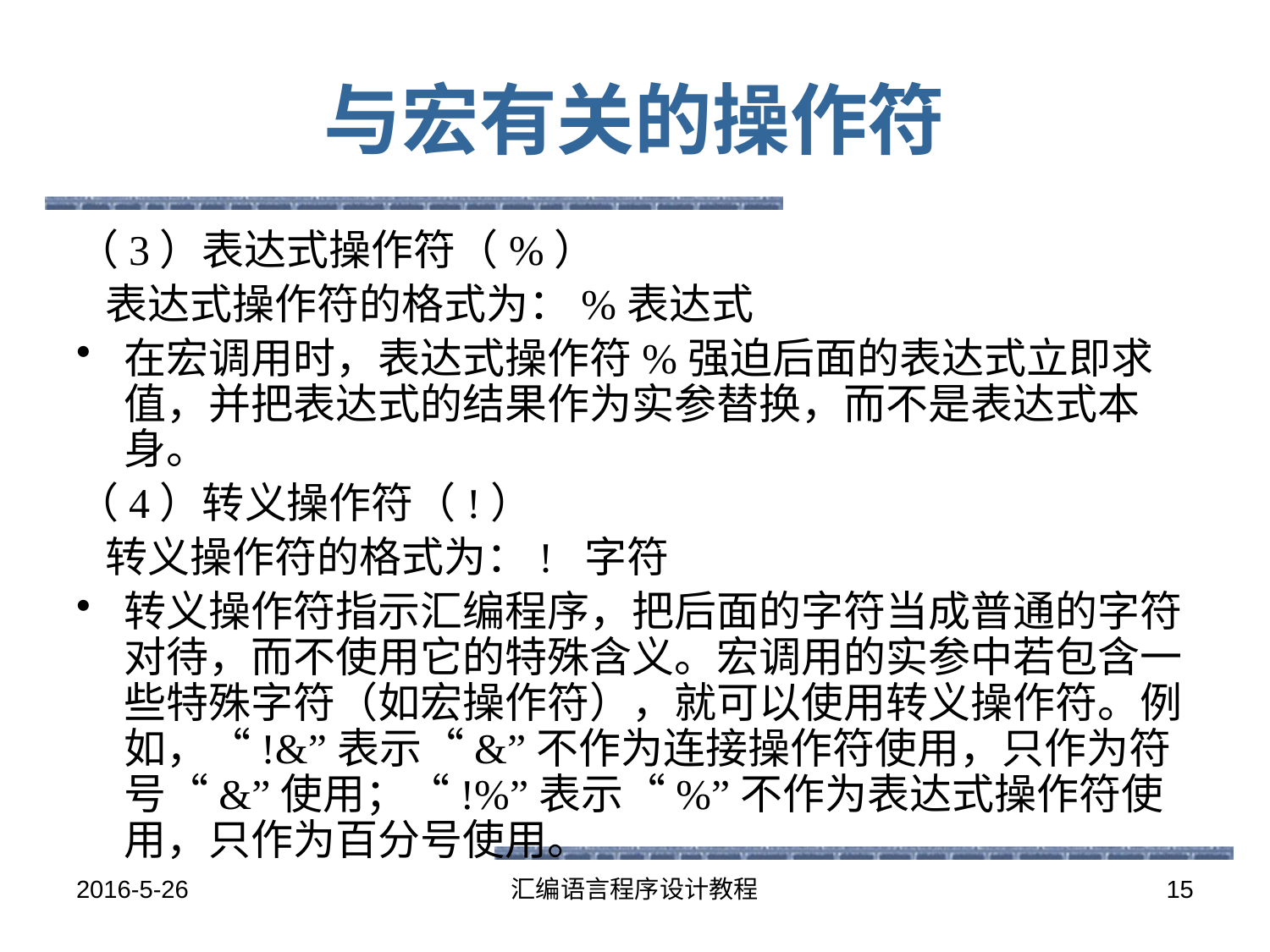

# 与宏有关的操作符
（3）表达式操作符（%）
  表达式操作符的格式为：%表达式
在宏调用时，表达式操作符%强迫后面的表达式立即求值，并把表达式的结果作为实参替换，而不是表达式本身。
（4）转义操作符（!）
  转义操作符的格式为：!  字符
转义操作符指示汇编程序，把后面的字符当成普通的字符对待，而不使用它的特殊含义。宏调用的实参中若包含一些特殊字符（如宏操作符），就可以使用转义操作符。例如，“!&”表示“&”不作为连接操作符使用，只作为符号“&”使用；“!%”表示“%”不作为表达式操作符使用，只作为百分号使用。
2016-5-26
汇编语言程序设计教程
15